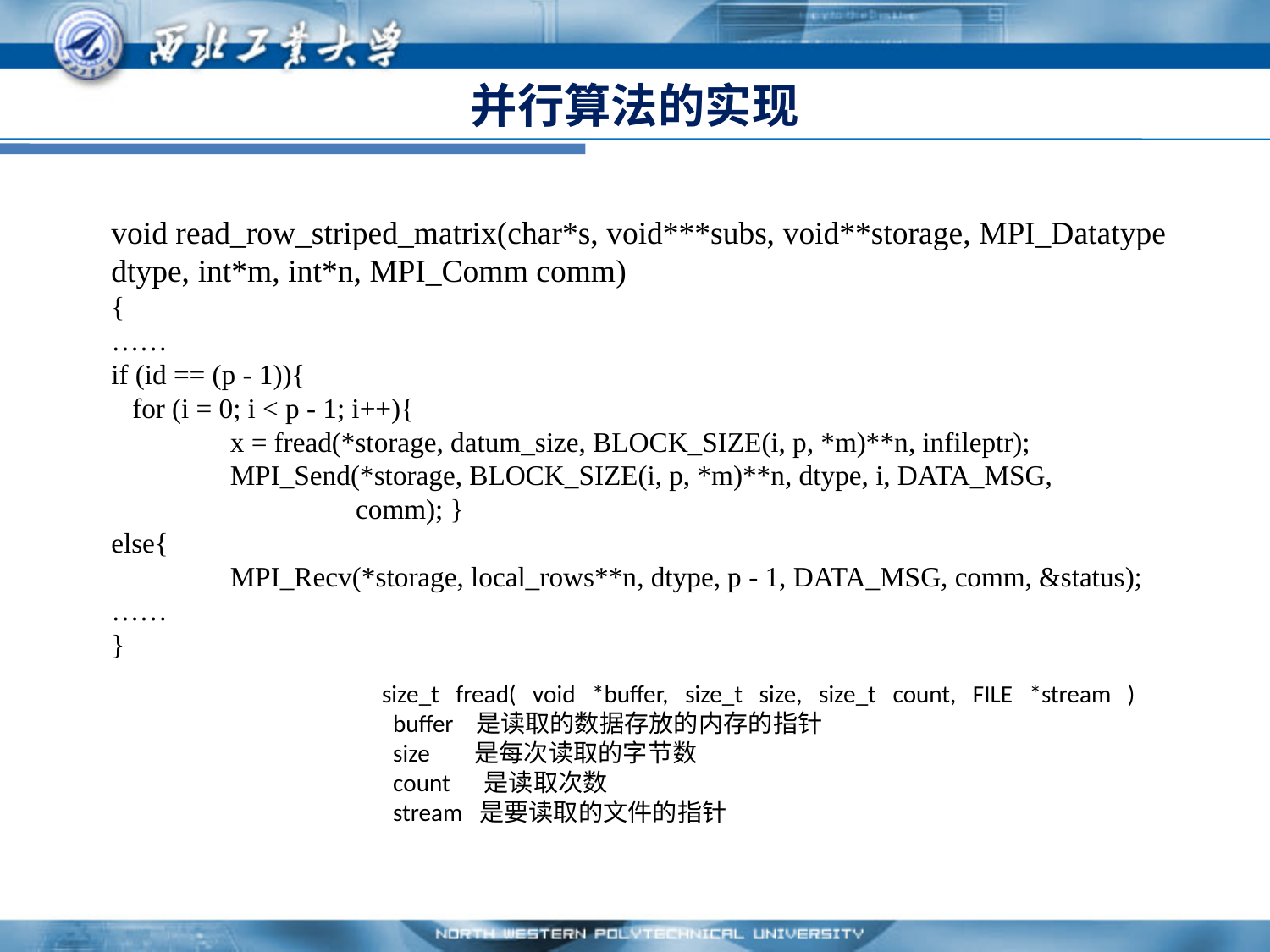

# 并行算法的实现

void read_row_striped_matrix(char*s, void***subs, void**storage, MPI_Datatype dtype, int*m, int*n, MPI_Comm comm)
{
……
if (id == (p - 1)){
   for (i = 0; i < p - 1; i++){
                 x = fread(*storage, datum_size, BLOCK_SIZE(i, p, *m)**n, infileptr);
                 MPI_Send(*storage, BLOCK_SIZE(i, p, *m)**n, dtype, i, DATA_MSG,
                                   comm); }
else{
                 MPI_Recv(*storage, local_rows**n, dtype, p - 1, DATA_MSG, comm, &status);
……
}
size_t   fread(   void   *buffer,   size_t   size,   size_t   count,   FILE   *stream   )
  buffer   是读取的数据存放的内存的指针
  size       是每次读取的字节数
  count     是读取次数
  stream  是要读取的文件的指针